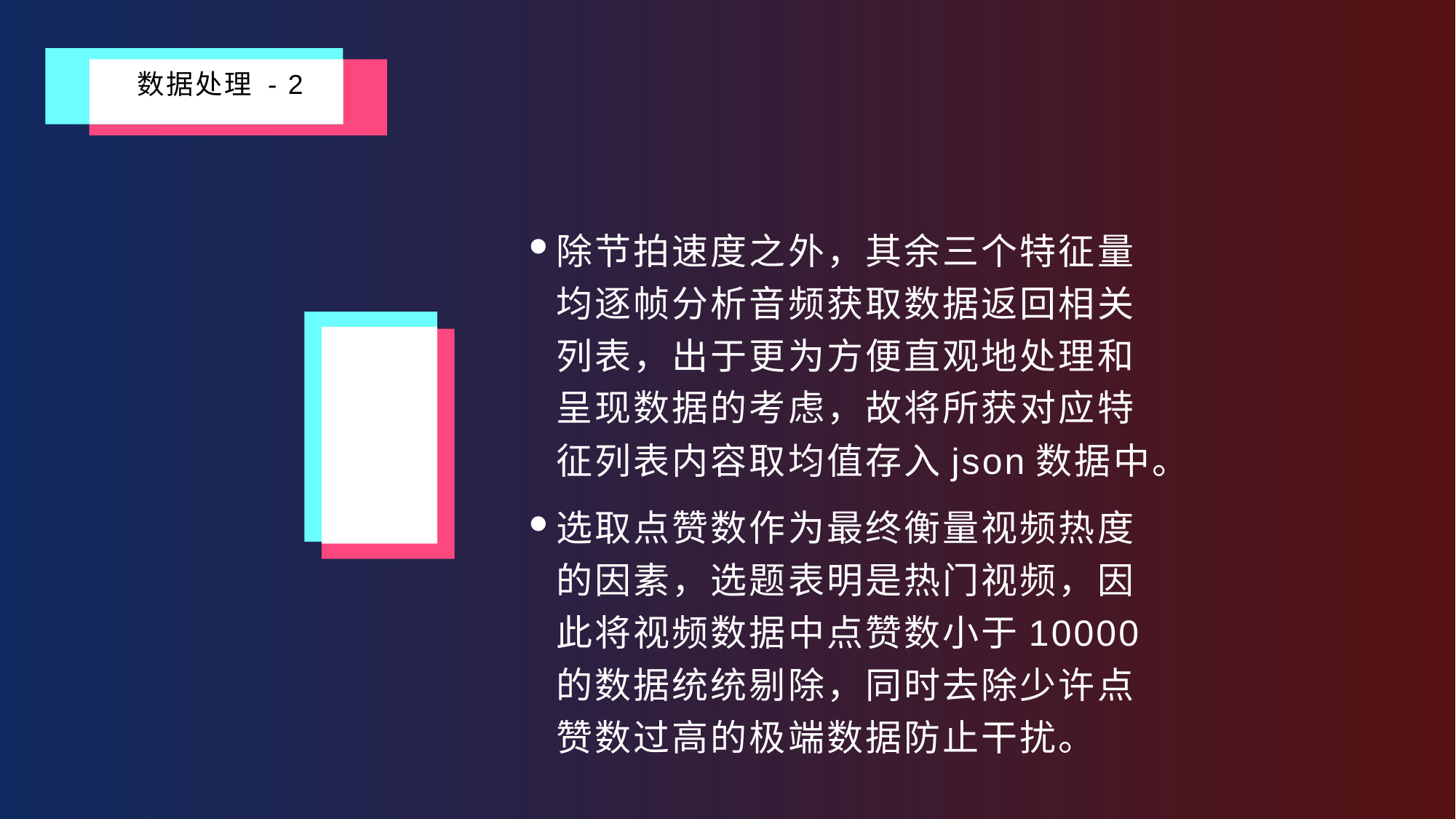

数据处理 - 2
除节拍速度之外，其余三个特征量均逐帧分析音频获取数据返回相关列表，出于更为方便直观地处理和呈现数据的考虑，故将所获对应特征列表内容取均值存入json数据中。
选取点赞数作为最终衡量视频热度的因素，选题表明是热门视频，因此将视频数据中点赞数小于10000的数据统统剔除，同时去除少许点赞数过高的极端数据防止干扰。